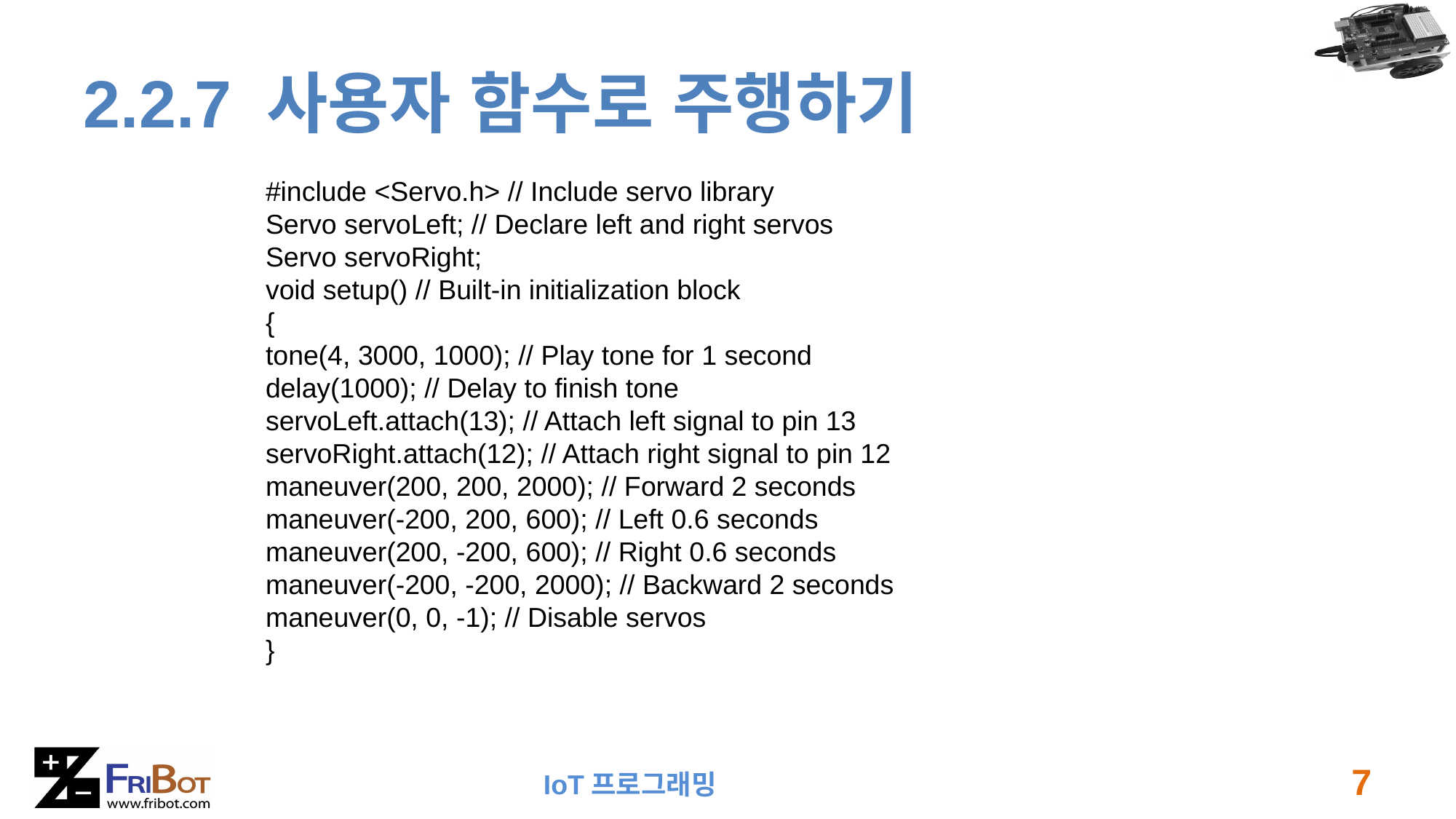

# 2.2.7 사용자 함수로 주행하기
#include <Servo.h> // Include servo library
Servo servoLeft; // Declare left and right servos
Servo servoRight;
void setup() // Built-in initialization block
{
tone(4, 3000, 1000); // Play tone for 1 second
delay(1000); // Delay to finish tone
servoLeft.attach(13); // Attach left signal to pin 13
servoRight.attach(12); // Attach right signal to pin 12
maneuver(200, 200, 2000); // Forward 2 seconds
maneuver(-200, 200, 600); // Left 0.6 seconds
maneuver(200, -200, 600); // Right 0.6 seconds
maneuver(-200, -200, 2000); // Backward 2 seconds
maneuver(0, 0, -1); // Disable servos
}
7